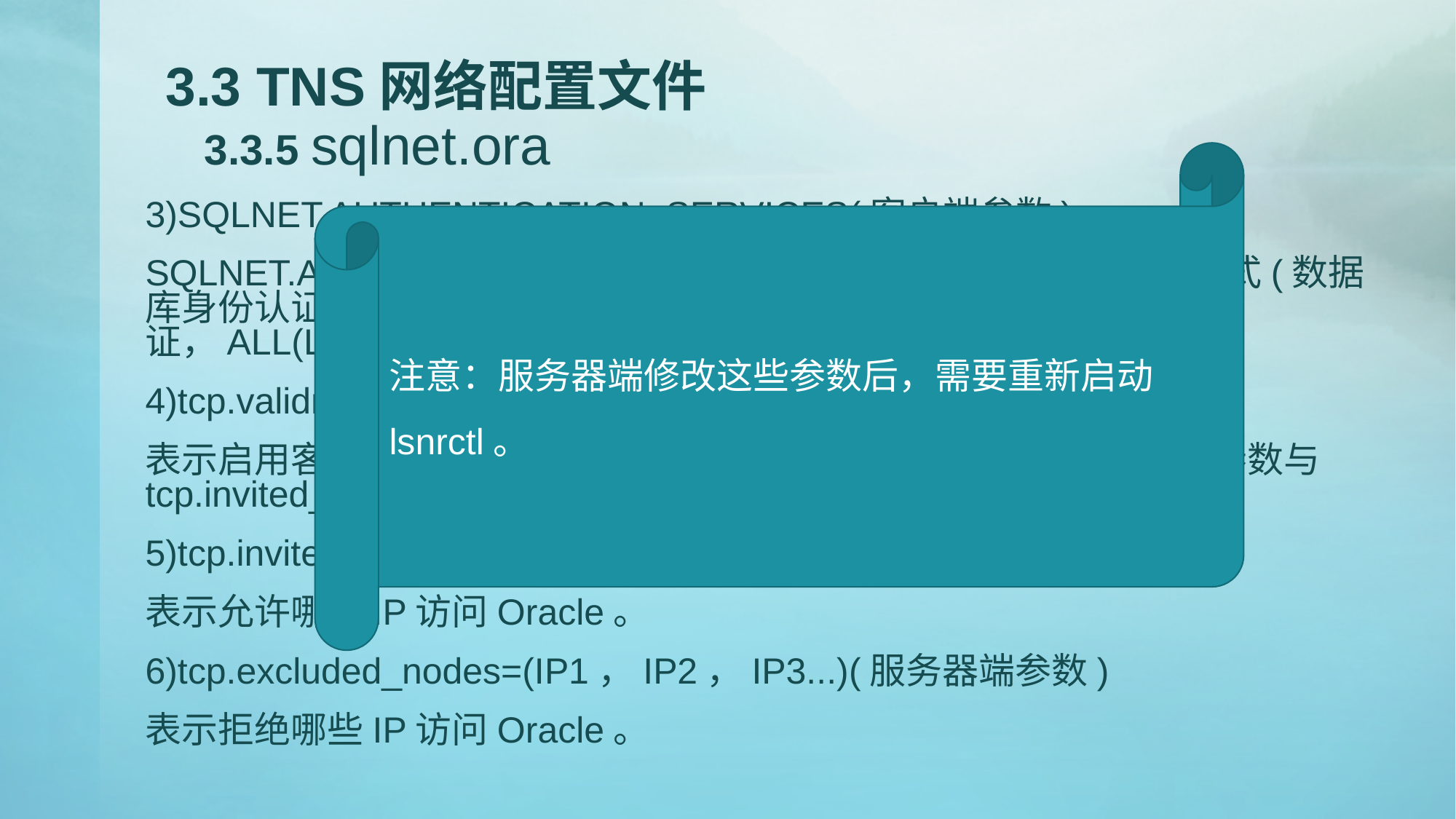

# 3.3 TNS网络配置文件 3.3.5 sqlnet.ora
注意：服务器端修改这些参数后，需要重新启动lsnrctl。
3)SQLNET.AUTHENTICATION_SERVICES(客户端参数)
SQLNET.AUTHENTICATION_SERVICES定义登录数据库的认证方式(数据库身份认证，还是操作系统身份认证)，NONE表示数据库方式认证，ALL(Linux)或者NTS(Windows)表示操作系统方式认证。
4)tcp.validnode_checking=yes(服务器端参数)
表示启用客户端的IP检查，非法的IP将被拒绝访问Oracle。这个参数与tcp.invited_nodes和tcp.excluded_nodes参数联合使用。
5)tcp.invited_nodes=(IP1，IP2，IP3...)(服务器端参数)
表示允许哪些IP访问Oracle。
6)tcp.excluded_nodes=(IP1，IP2，IP3...)(服务器端参数)
表示拒绝哪些IP访问Oracle。